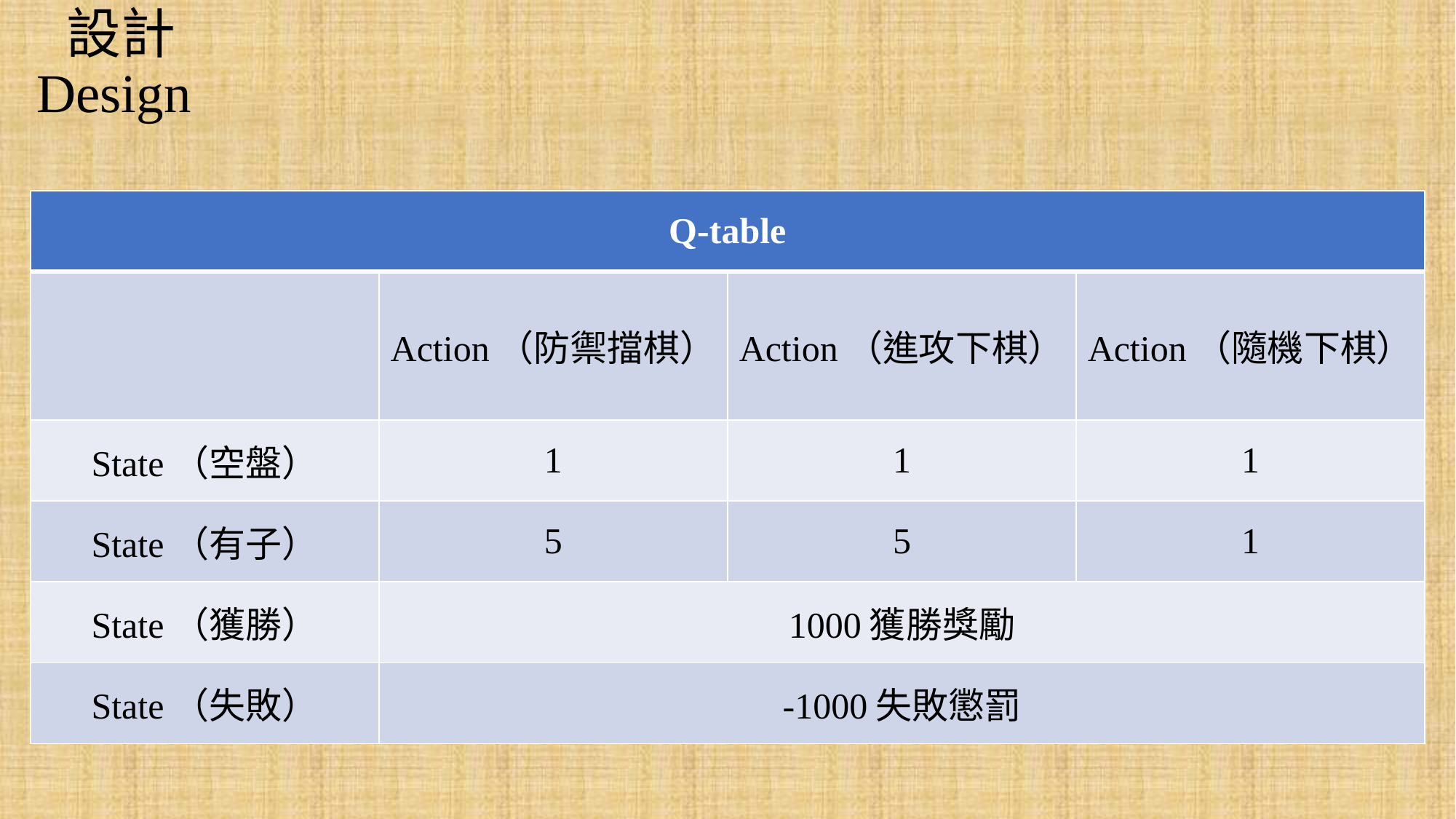

# 設計 Design
| Q-table |  |  |  |
| --- | --- | --- | --- |
|  | Action（防禦擋棋） | Action（進攻下棋） | Action（隨機下棋） |
| State（空盤） | 1 | 1 | 1 |
| State（有子） | 5 | 5 | 1 |
| State（獲勝） | 1000獲勝獎勵 | 1000獲勝獎勵 | 1 |
| State（失敗） | -1000失敗懲罰 | -1000失敗懲罰 | 1 |